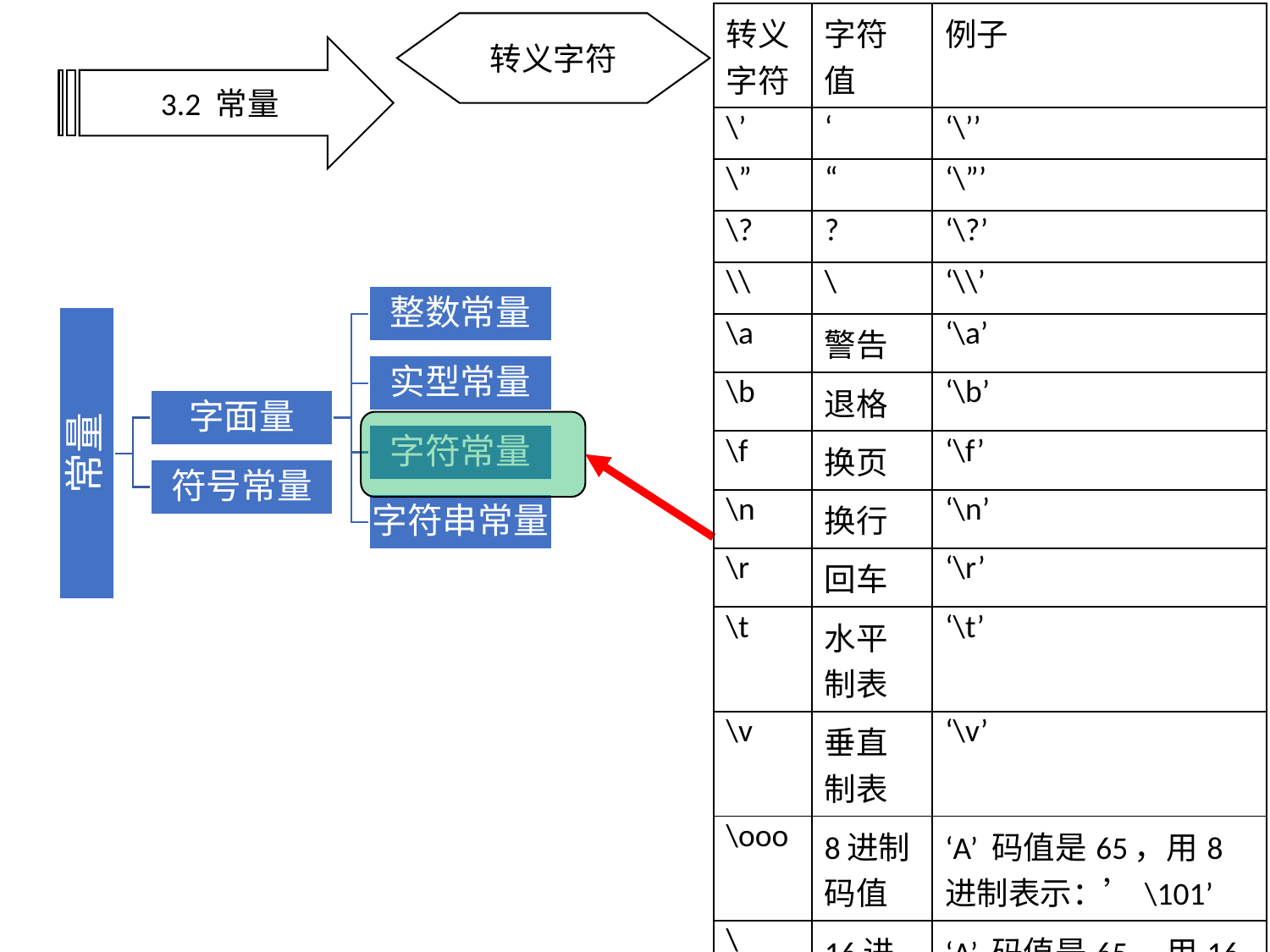

| 转义字符 | 字符值 | 例子 |
| --- | --- | --- |
| \’ | ‘ | ‘\’’ |
| \” | “ | ‘\”’ |
| \? | ? | ‘\?’ |
| \\ | \ | ‘\\’ |
| \a | 警告 | ‘\a’ |
| \b | 退格 | ‘\b’ |
| \f | 换页 | ‘\f’ |
| \n | 换行 | ‘\n’ |
| \r | 回车 | ‘\r’ |
| \t | 水平制表 | ‘\t’ |
| \v | 垂直制表 | ‘\v’ |
| \ooo | 8进制码值 | ‘A’ 码值是65，用8进制表示：’\101’ |
| \xhhh | 16进制码值 | ‘A’ 码值是65，用16进制表示：’\x41’ |
转义字符
3.2 常量

常量
字面量
整数常量
实型常量
字符常量
字符串常量
符号常量